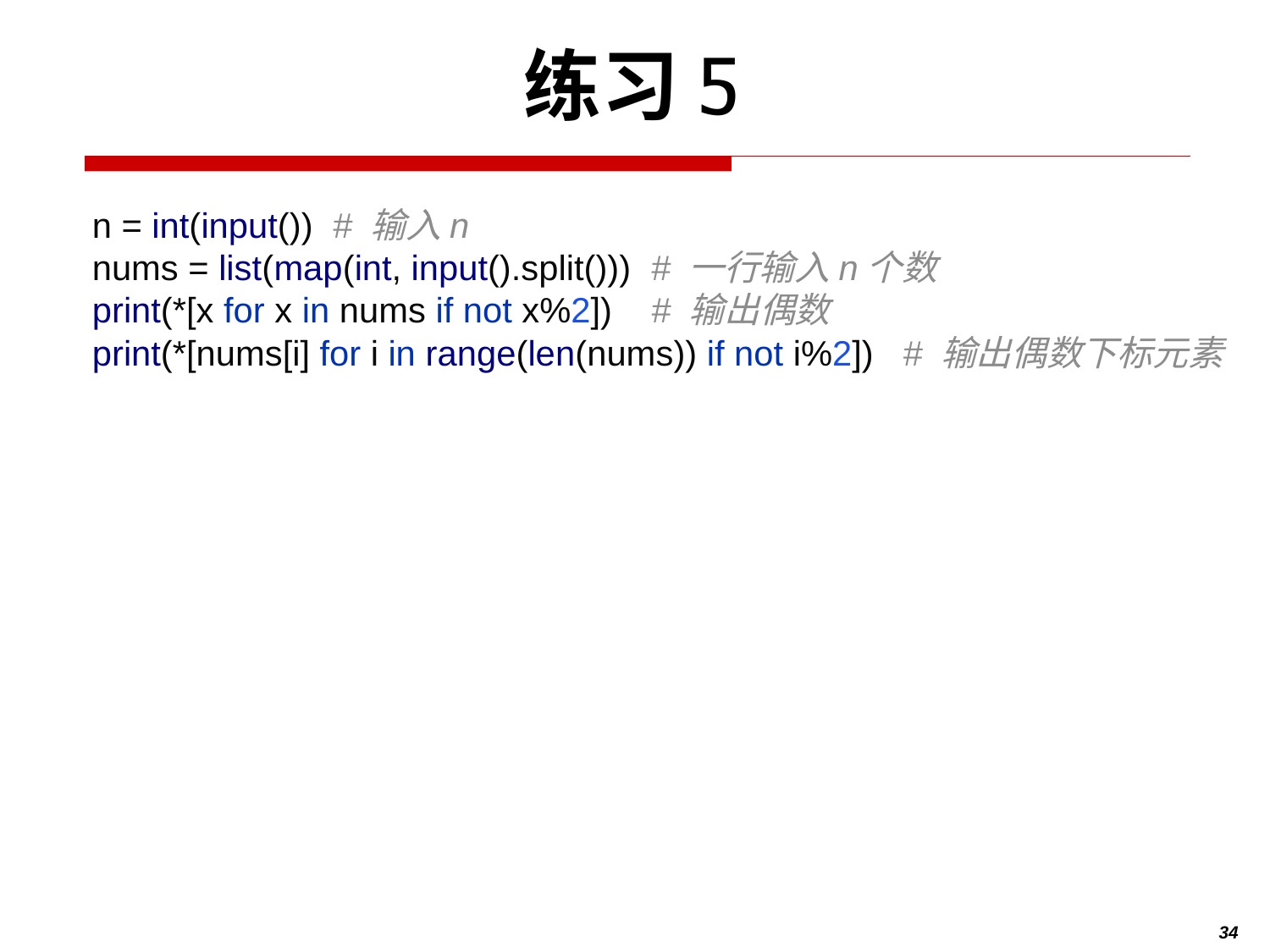

# 练习5
n = int(input())  # 输入n
nums = list(map(int, input().split()))  # 一行输入n个数
print(*[x for x in nums if not x%2])    # 输出偶数
print(*[nums[i] for i in range(len(nums)) if not i%2])   # 输出偶数下标元素
34